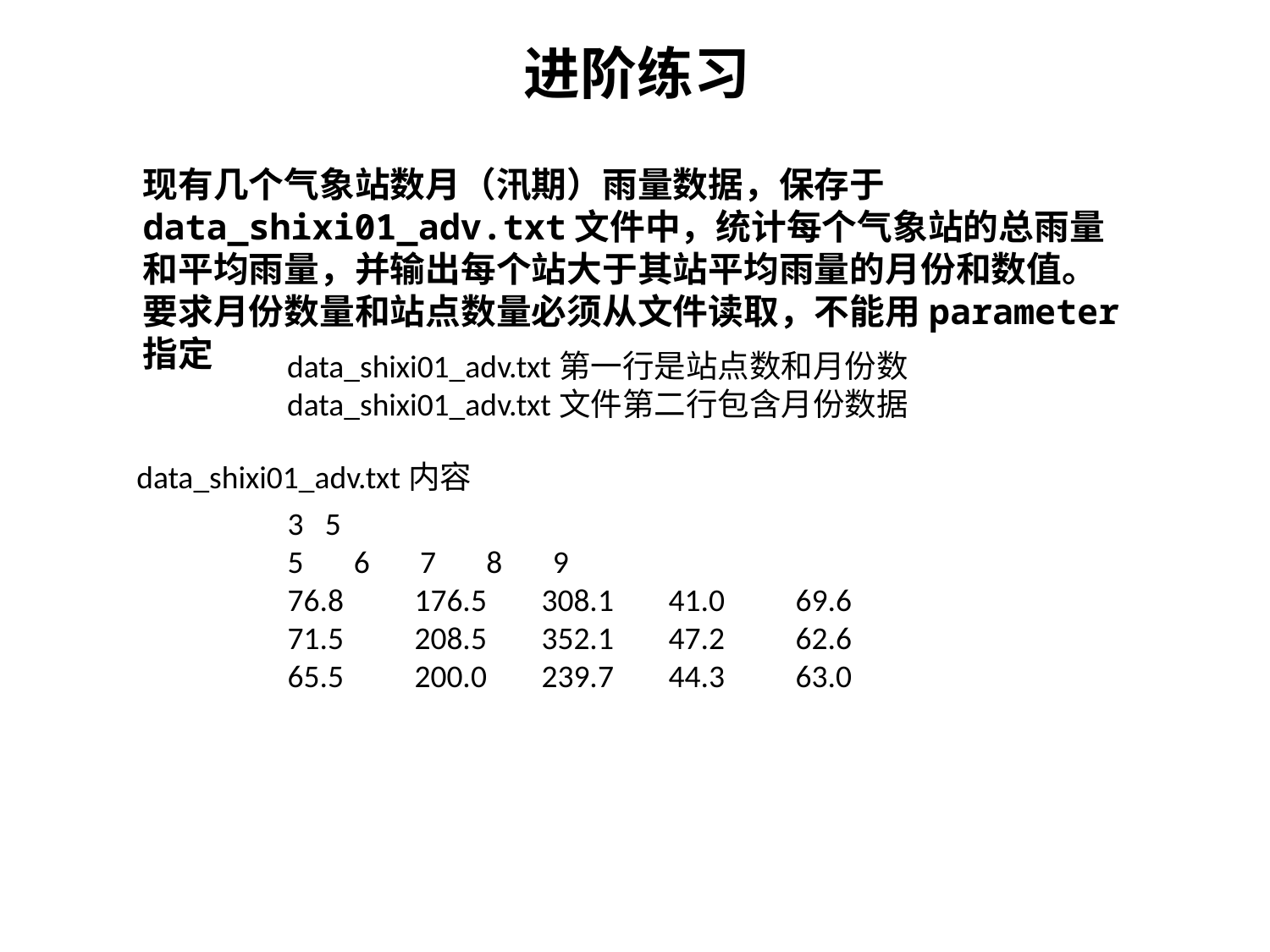

进阶练习
现有几个气象站数月（汛期）雨量数据，保存于data_shixi01_adv.txt文件中，统计每个气象站的总雨量和平均雨量，并输出每个站大于其站平均雨量的月份和数值。 要求月份数量和站点数量必须从文件读取，不能用parameter指定
data_shixi01_adv.txt第一行是站点数和月份数
data_shixi01_adv.txt文件第二行包含月份数据
data_shixi01_adv.txt内容
3   5
5       6       7       8       9
76.8	176.5	308.1	41.0	69.6
71.5	208.5	352.1	47.2	62.6
65.5	200.0	239.7	44.3	63.0